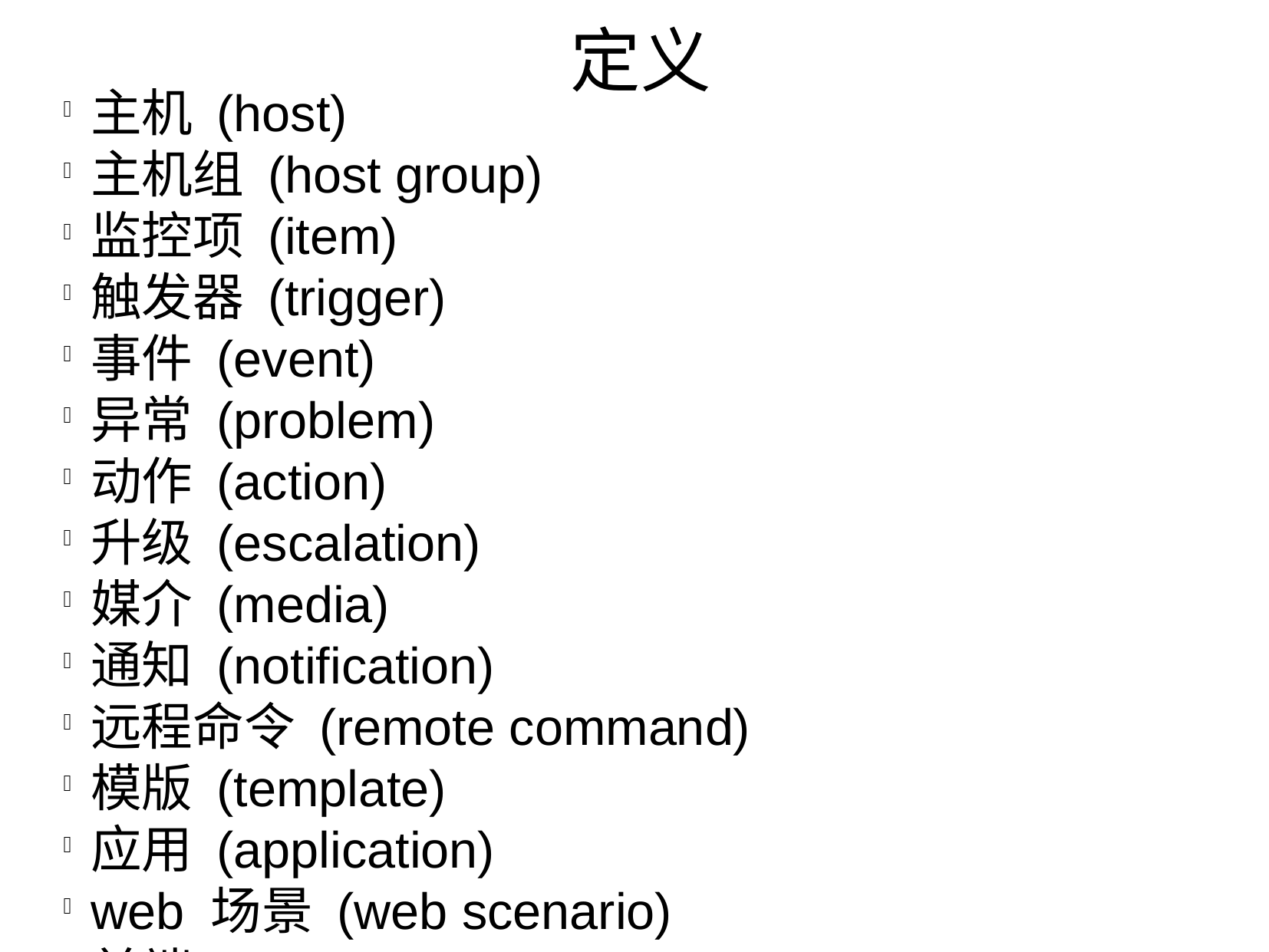

定义
主机 (host)
主机组 (host group)
监控项 (item)
触发器 (trigger)
事件 (event)
异常 (problem)
动作 (action)
升级 (escalation)
媒介 (media)
通知 (notification)
远程命令 (remote command)
模版 (template)
应用 (application)
web 场景 (web scenario)
前端 (frontend)
Zabbix API
Zabbix server
Zabbix agent
Zabbix proxy